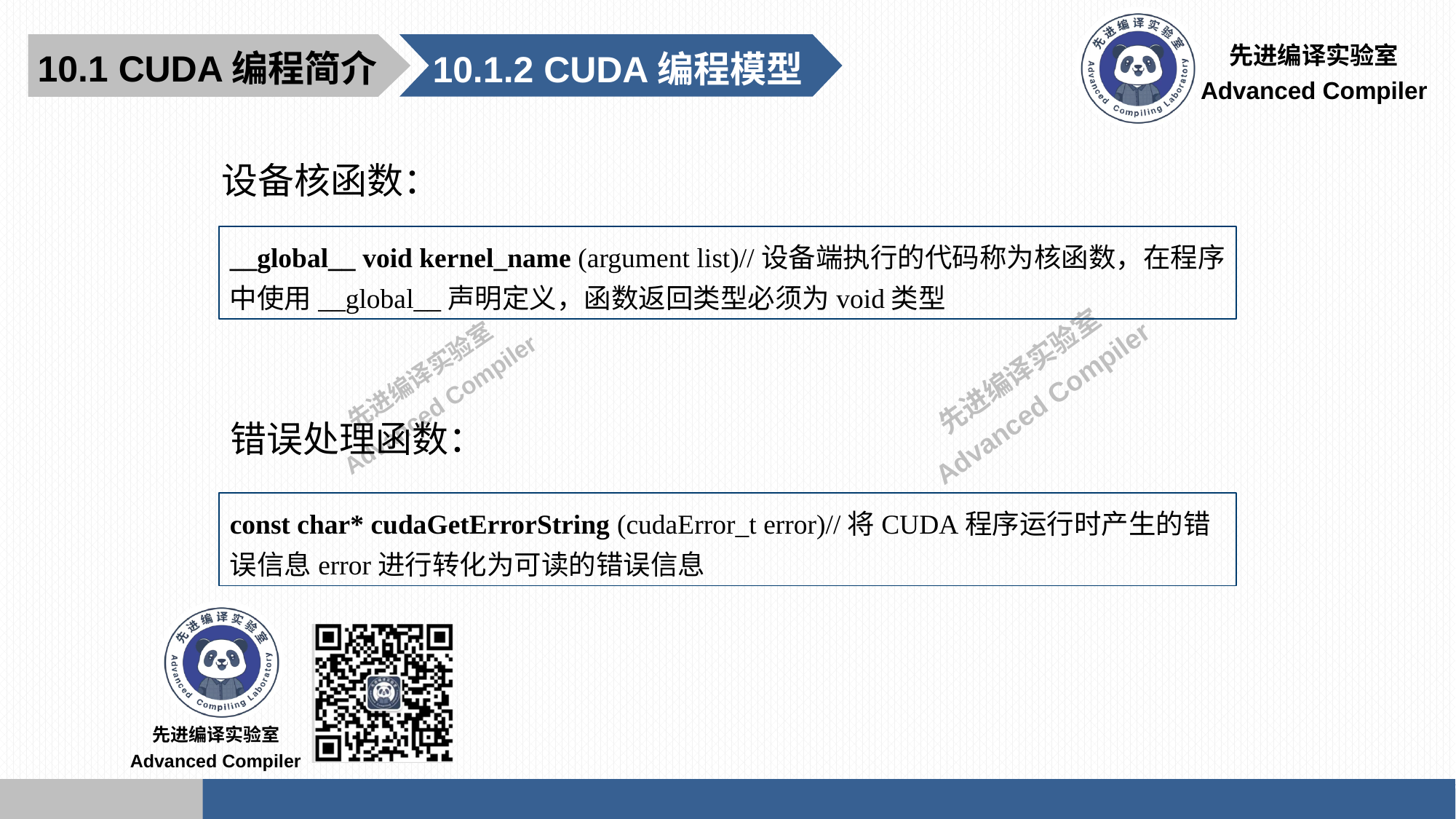

10.1 CUDA编程简介
10.1.2 CUDA编程模型

设备核函数：
__global__ void kernel_name (argument list)//设备端执行的代码称为核函数，在程序中使用__global__声明定义，函数返回类型必须为void类型
错误处理函数：
const char* cudaGetErrorString (cudaError_t error)//将CUDA程序运行时产生的错误信息error进行转化为可读的错误信息